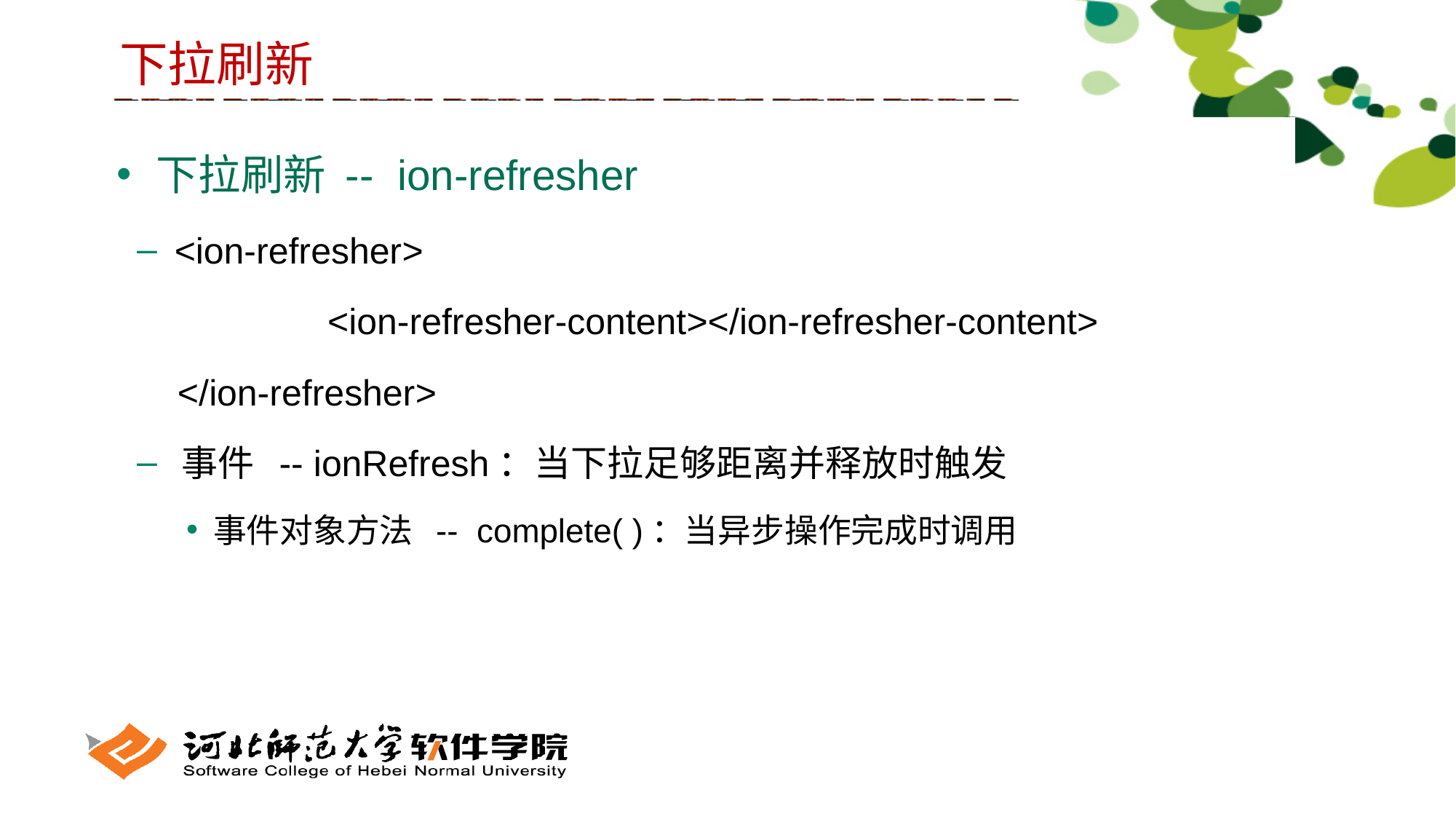

下拉刷新
 下拉刷新 --  ion-refresher
 <ion-refresher>
  	        <ion-refresher-content></ion-refresher-content>
    </ion-refresher>
 事件  -- ionRefresh：当下拉足够距离并释放时触发
 事件对象方法  --  complete( )：当异步操作完成时调用